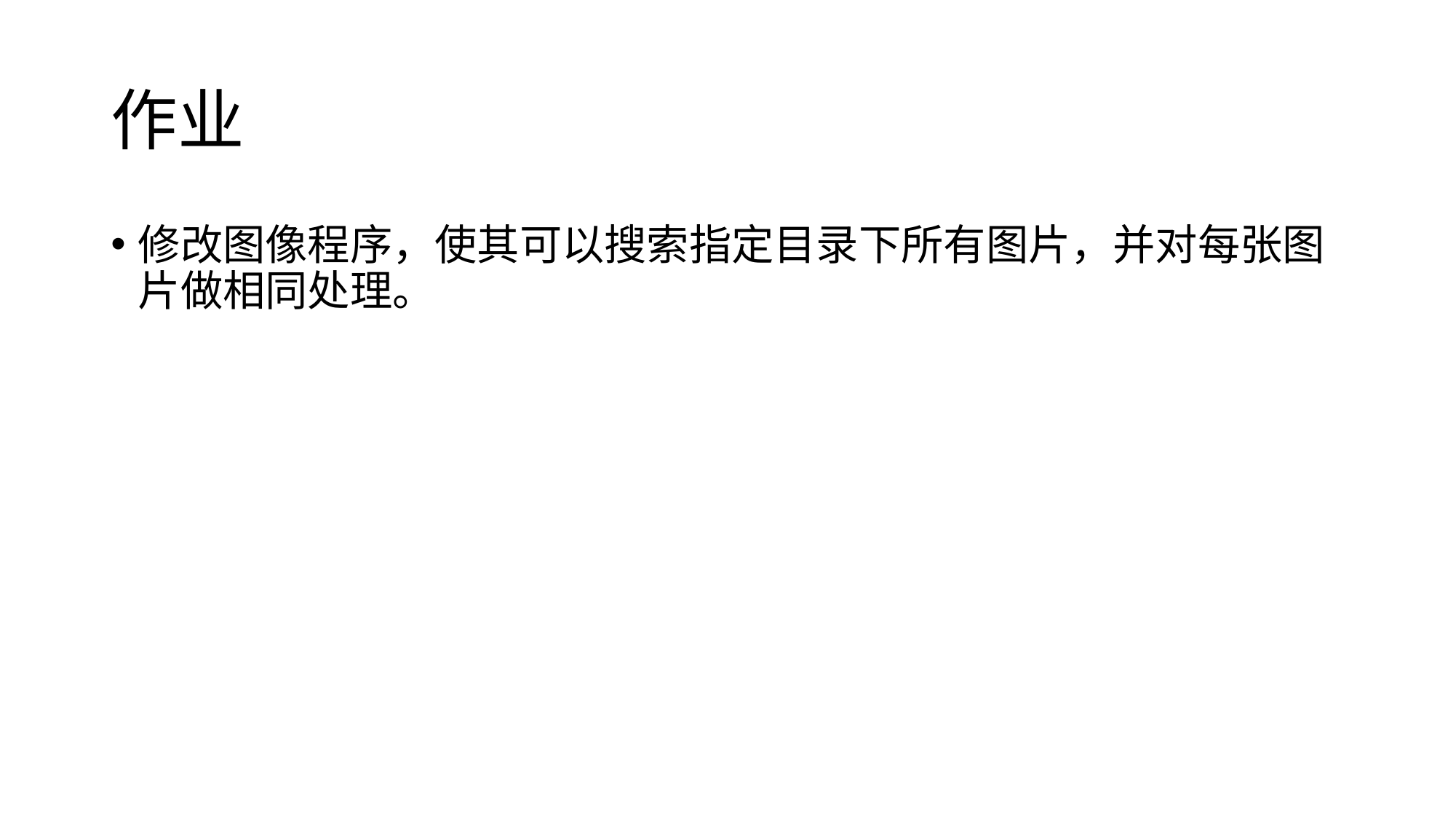

# 作业
修改图像程序，使其可以搜索指定目录下所有图片，并对每张图片做相同处理。